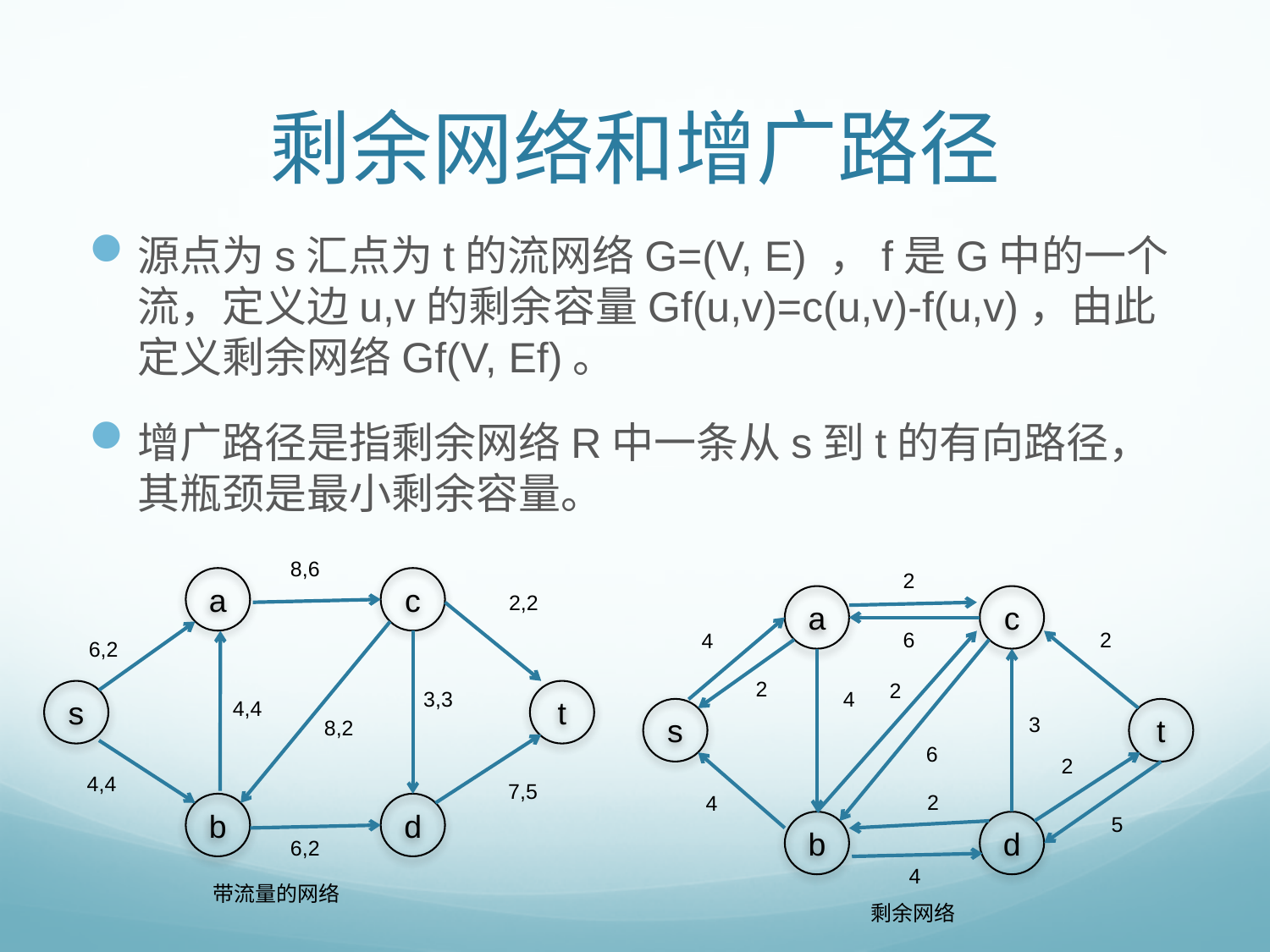

# 剩余网络和增广路径
源点为s汇点为t的流网络G=(V, E) ，f是G中的一个流，定义边u,v的剩余容量Gf(u,v)=c(u,v)-f(u,v)，由此定义剩余网络Gf(V, Ef)。
增广路径是指剩余网络R中一条从s到t的有向路径，其瓶颈是最小剩余容量。
8,6
2
a
c
2,2
a
c
6
2
4
6,2
2
2
3,3
4
t
s
4,4
t
s
3
8,2
6
2
4,4
7,5
2
4
b
d
5
b
d
6,2
4
带流量的网络
剩余网络